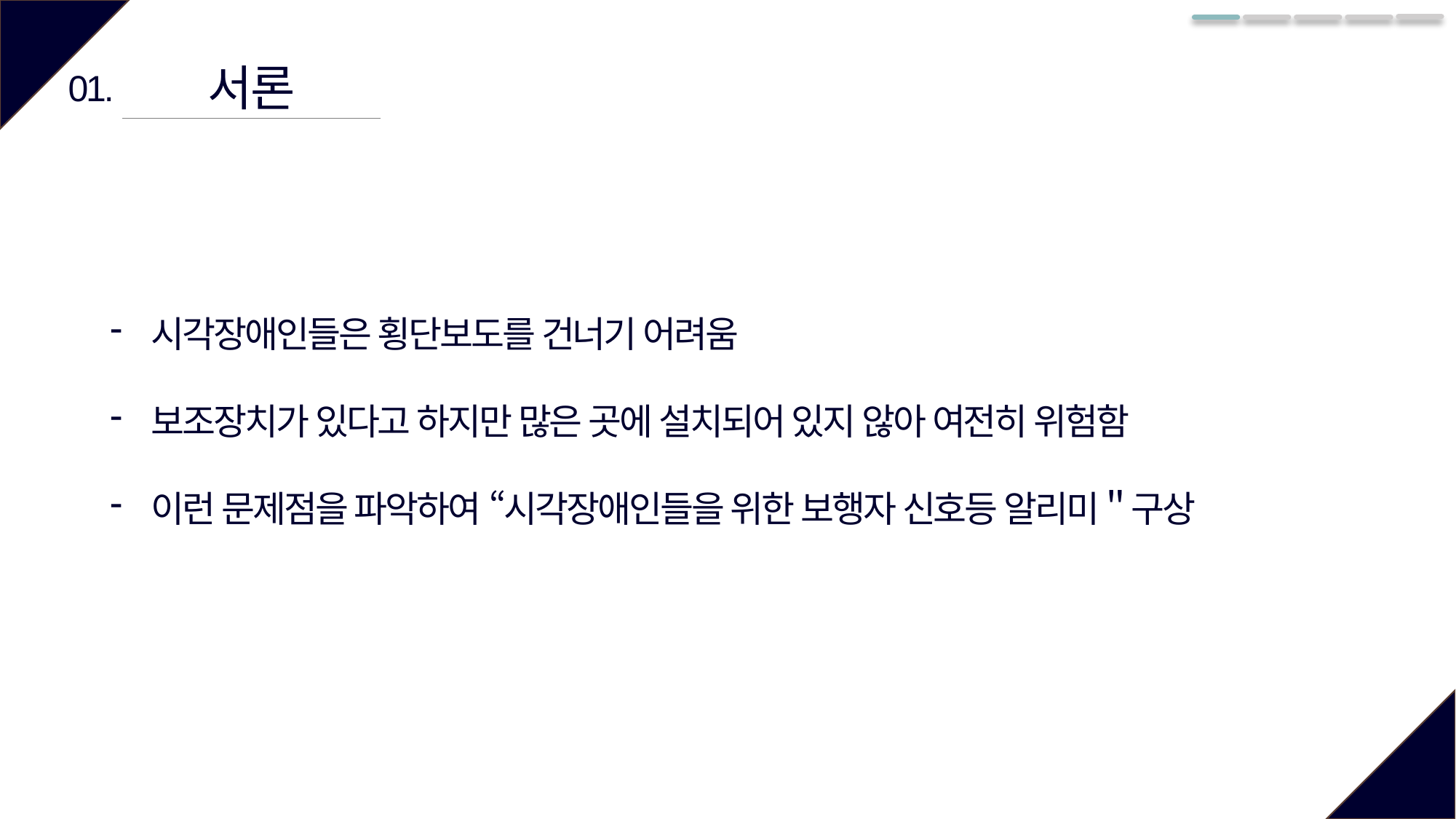

서론
01.
시각장애인들은 횡단보도를 건너기 어려움
보조장치가 있다고 하지만 많은 곳에 설치되어 있지 않아 여전히 위험함
이런 문제점을 파악하여 “시각장애인들을 위한 보행자 신호등 알리미＂구상